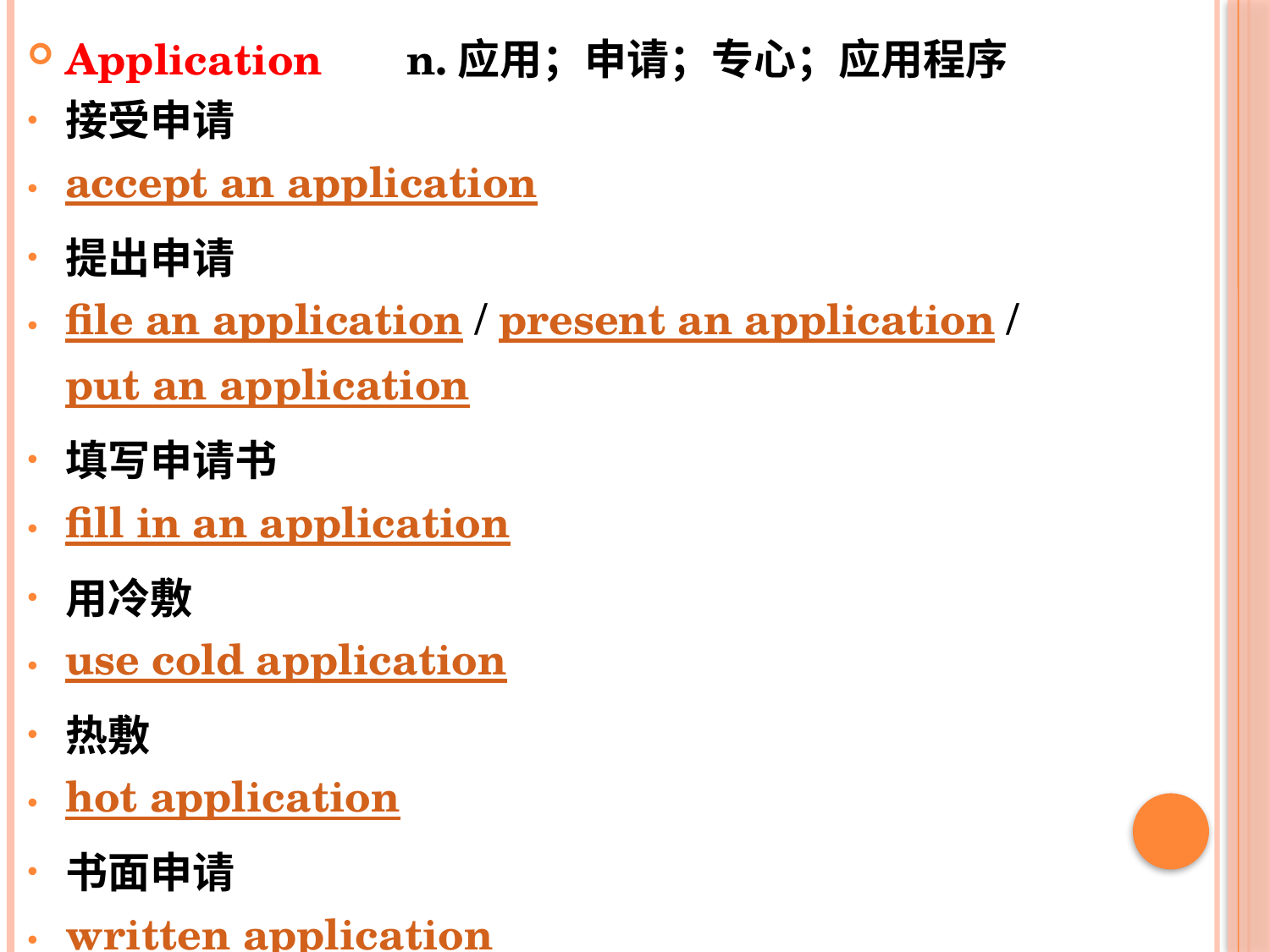

Application 　 n.应用；申请；专心；应用程序
接受申请
accept an application
提出申请
file an application / present an application / put an application
填写申请书
fill in an application
用冷敷
use cold application
热敷
hot application
书面申请
written application
入会申请